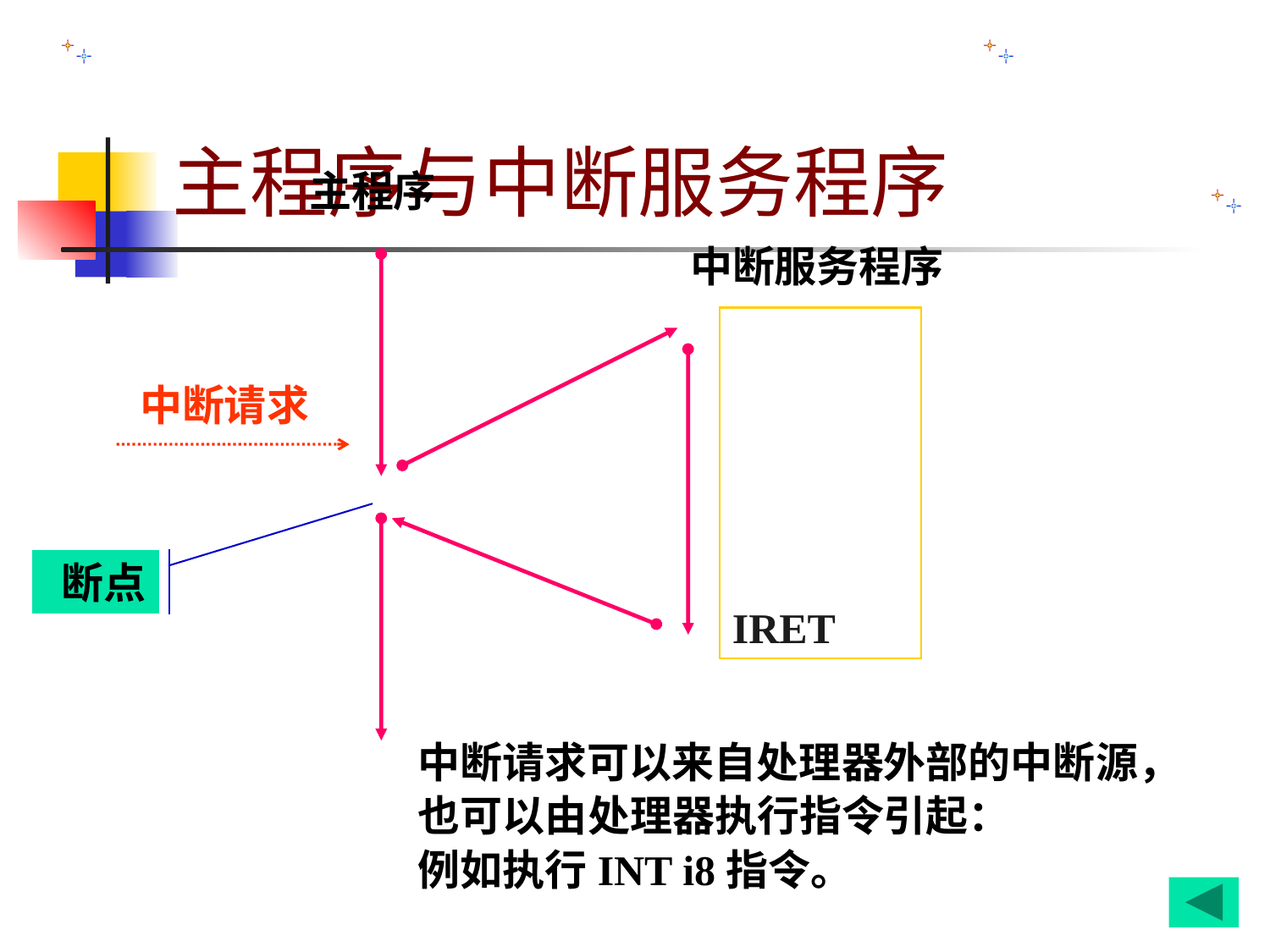

# 主程序与中断服务程序
主程序
中断服务程序

IRET

中断请求

断点
中断请求可以来自处理器外部的中断源，
也可以由处理器执行指令引起：
例如执行INT i8指令。